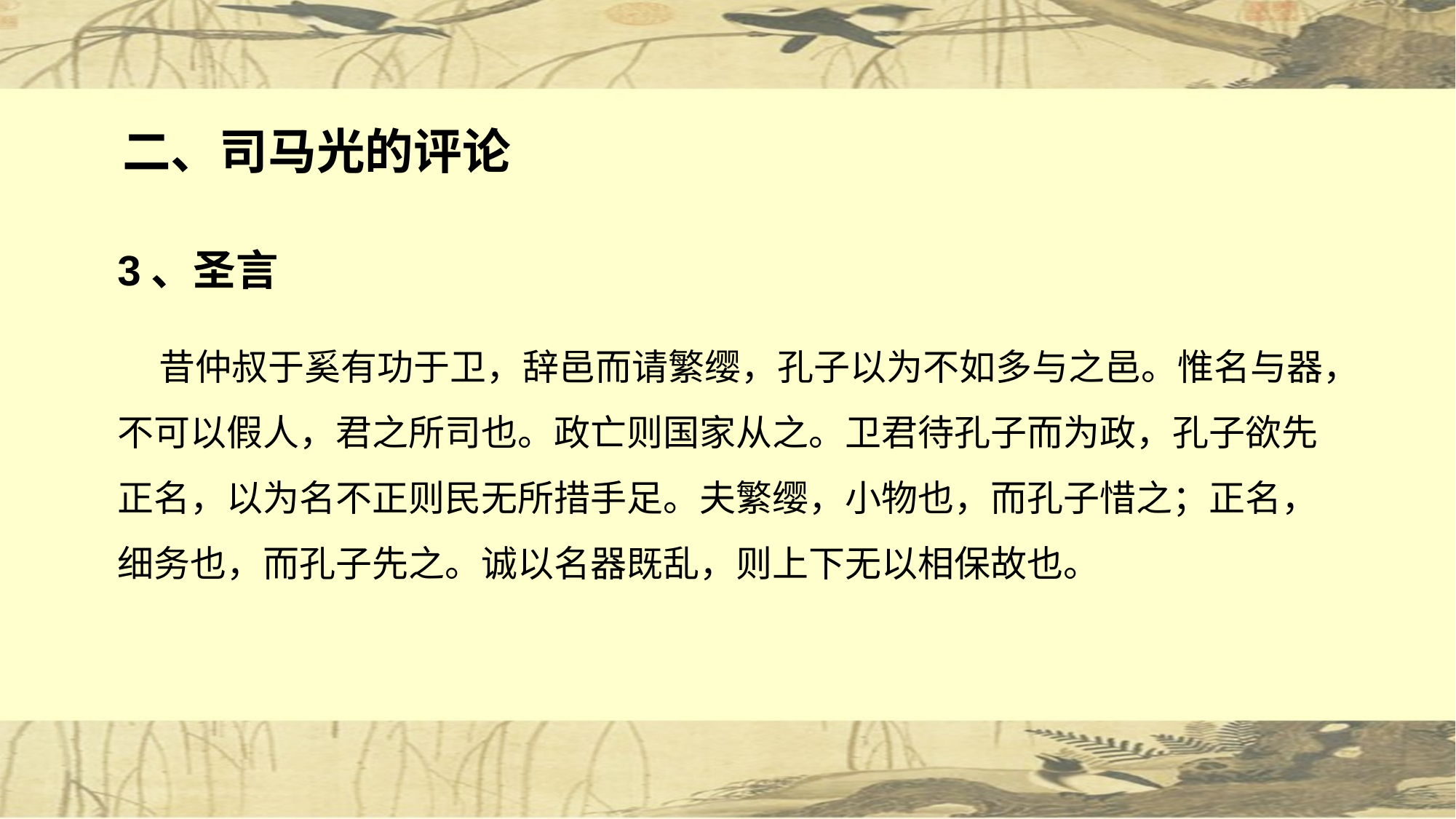

二、司马光的评论
# 3、圣言

    昔仲叔于奚有功于卫，辞邑而请繁缨，孔子以为不如多与之邑。惟名与器，不可以假人，君之所司也。政亡则国家从之。卫君待孔子而为政，孔子欲先正名，以为名不正则民无所措手足。夫繁缨，小物也，而孔子惜之；正名，细务也，而孔子先之。诚以名器既乱，则上下无以相保故也。